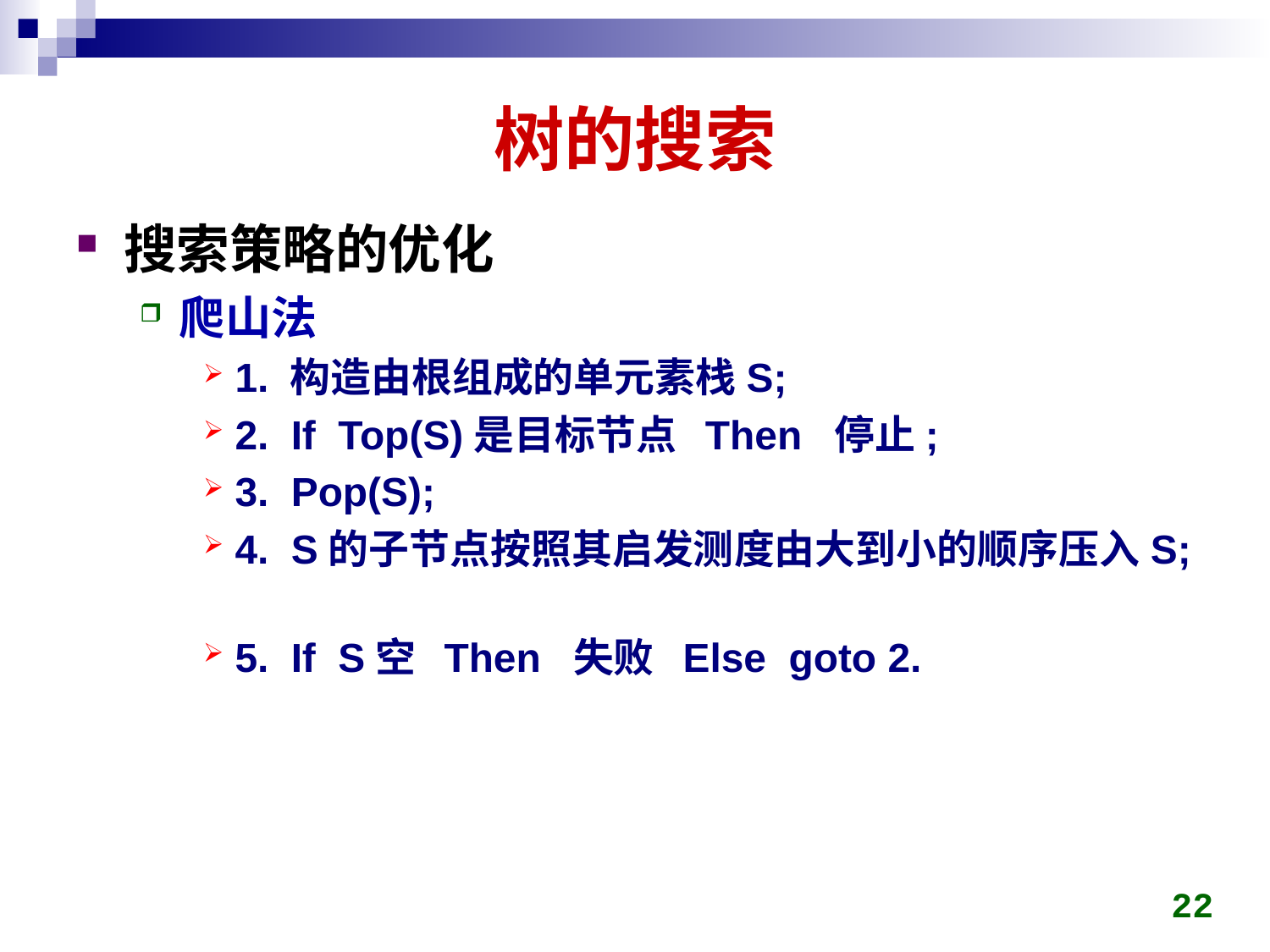

# 树的搜索
搜索策略的优化
爬山法
1. 构造由根组成的单元素栈S;
2.  If  Top(S)是目标节点  Then  停止;
3.  Pop(S);
4.  S的子节点按照其启发测度由大到小的顺序压入S;
5.  If  S空  Then  失败  Else  goto 2.

22